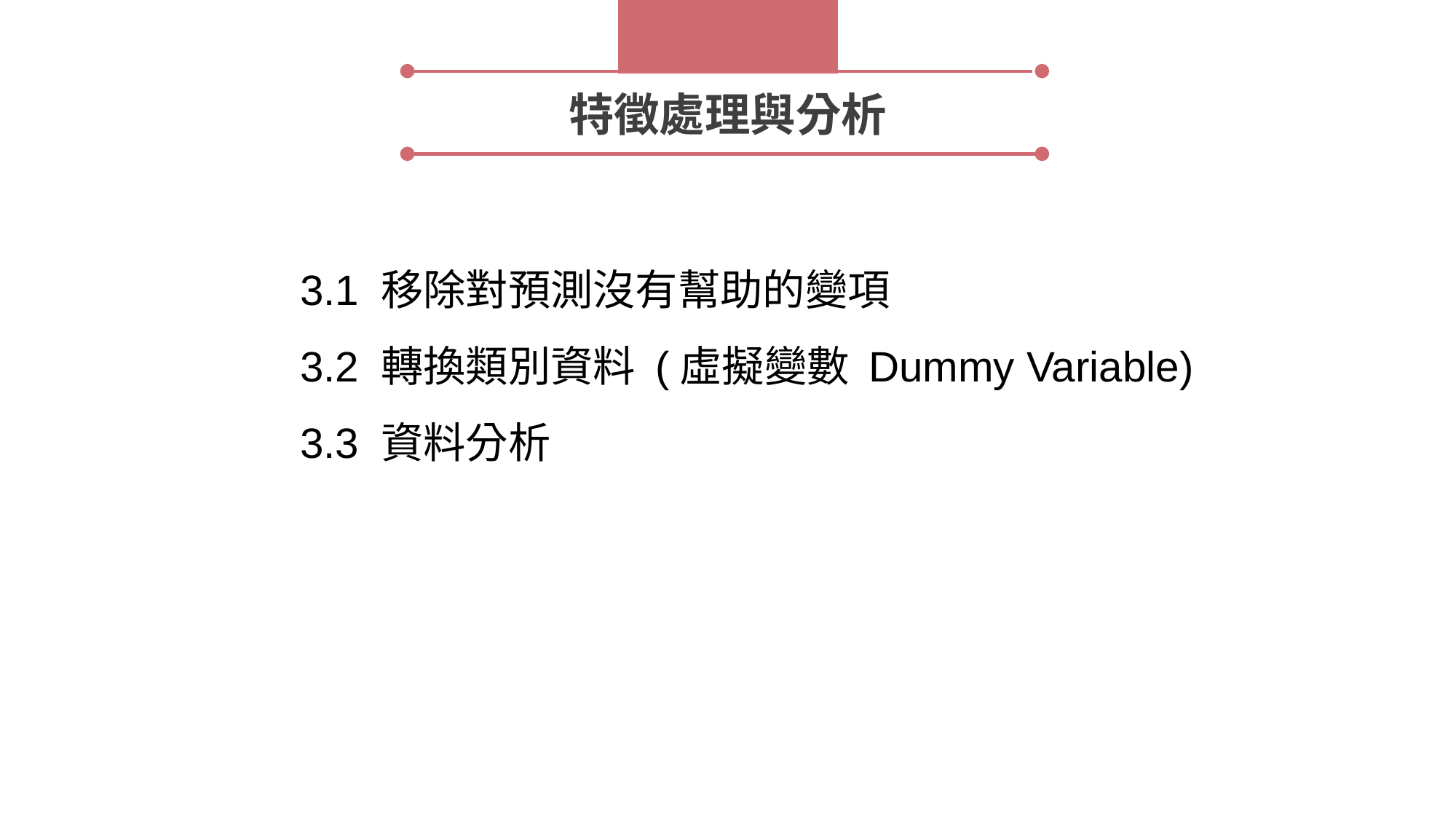

特徵處理與分析

3.1 移除對預測沒有幫助的變項
3.2 轉換類別資料 (虛擬變數 Dummy Variable)
3.3 資料分析